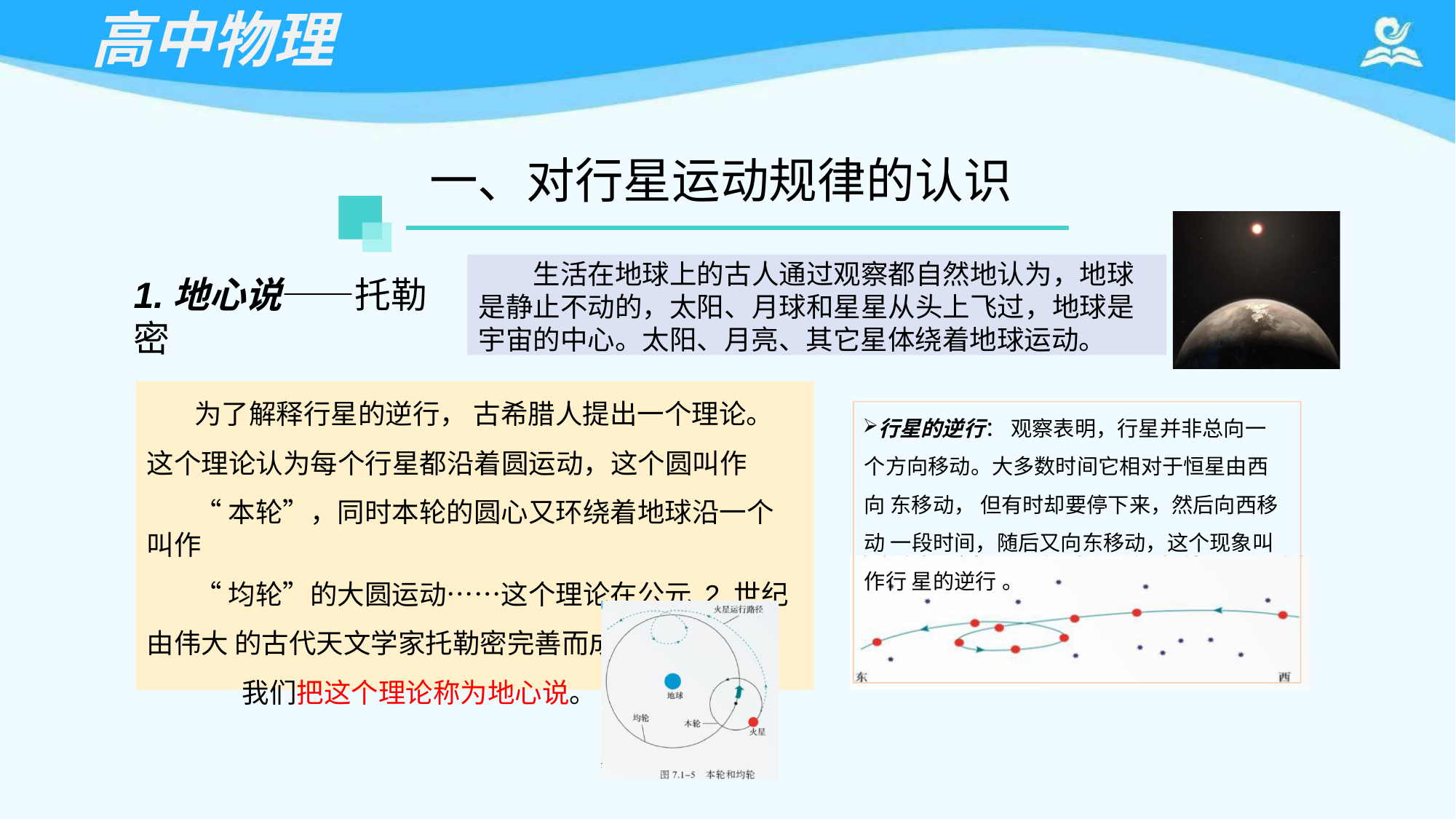

# 高中物理
一、对行星运动规律的认识

生活在地球上的古人通过观察都自然地认为，地球 是静止不动的，太阳、月球和星星从头上飞过，地球是 宇宙的中心。太阳、月亮、其它星体绕着地球运动。
1.地心说——托勒密
为了解释行星的逆行， 古希腊人提出一个理论。 这个理论认为每个行星都沿着圆运动，这个圆叫作
“本轮”，同时本轮的圆心又环绕着地球沿一个叫作
“均轮”的大圆运动……这个理论在公元 2 世纪由伟大 的古代天文学家托勒密完善而成。
我们把这个理论称为地心说。

行星的逆行： 观察表明，行星并非总向一 个方向移动。大多数时间它相对于恒星由西向 东移动， 但有时却要停下来，然后向西移动 一段时间，随后又向东移动，这个现象叫作行 星的逆行。